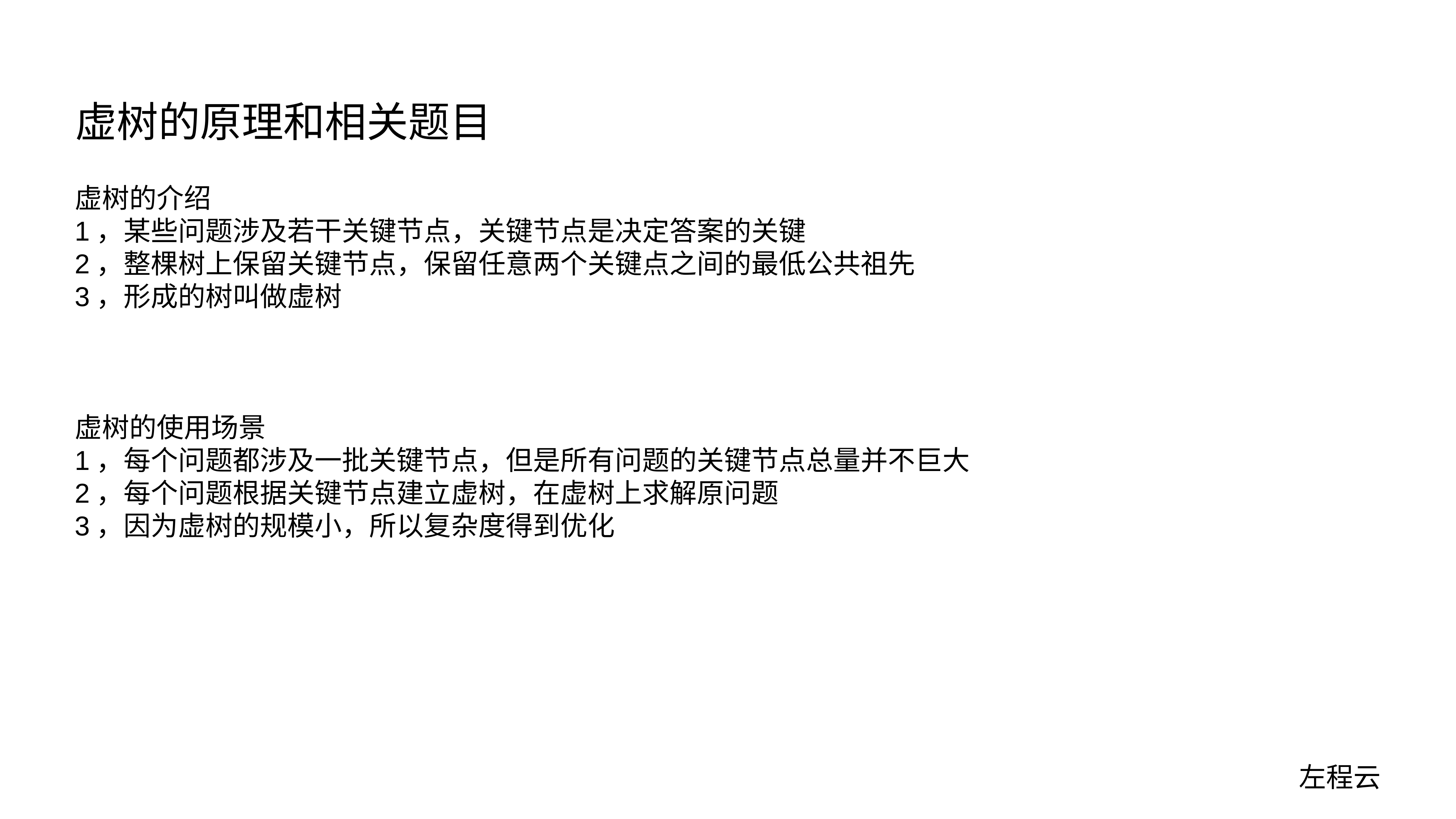

# 虚树的原理和相关题目
虚树的介绍
1，某些问题涉及若干关键节点，关键节点是决定答案的关键
2，整棵树上保留关键节点，保留任意两个关键点之间的最低公共祖先
3，形成的树叫做虚树

虚树的使用场景
1，每个问题都涉及一批关键节点，但是所有问题的关键节点总量并不巨大
2，每个问题根据关键节点建立虚树，在虚树上求解原问题
3，因为虚树的规模小，所以复杂度得到优化
左程云